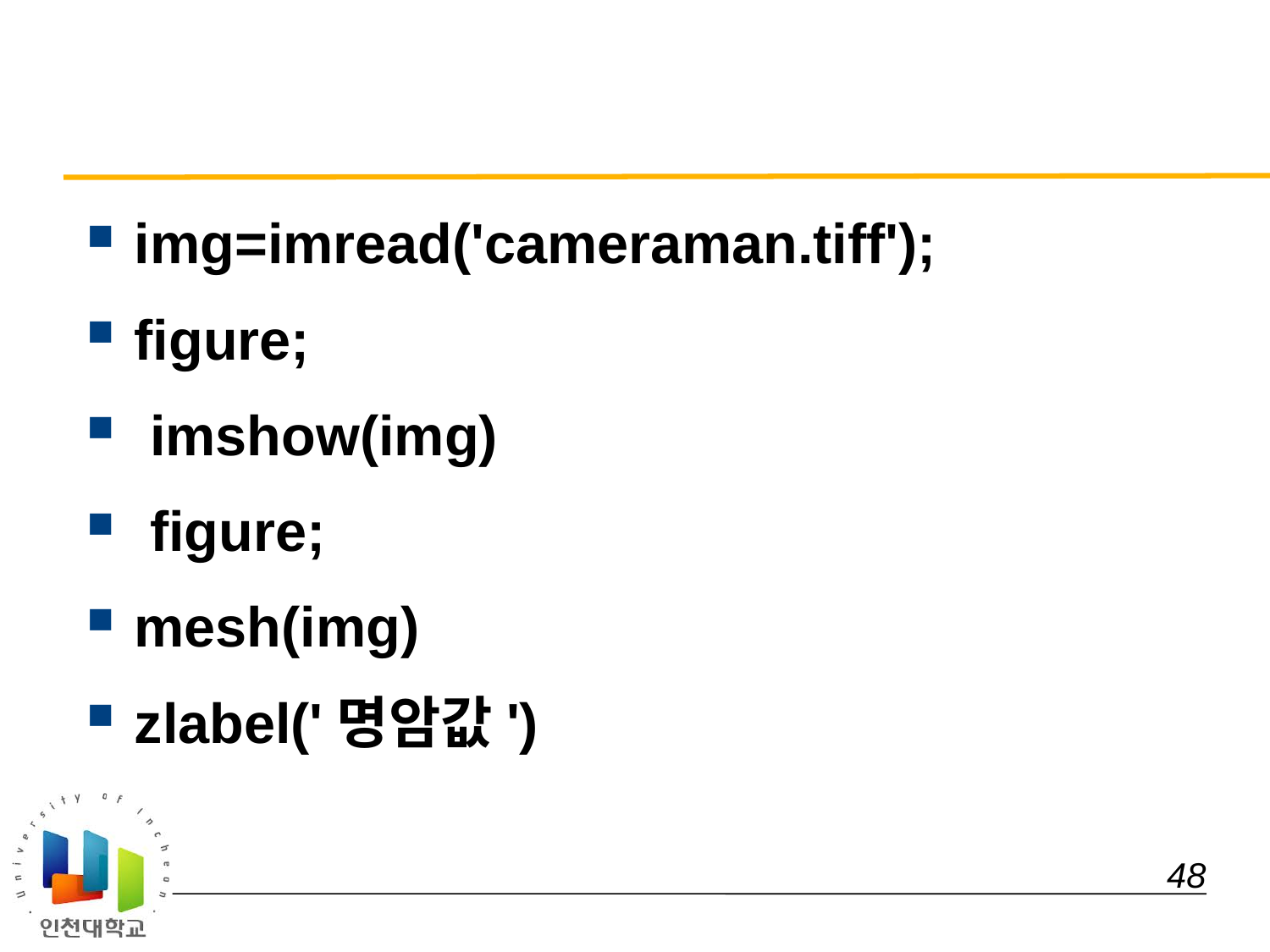

#
img=imread('cameraman.tiff');
figure;
 imshow(img)
 figure;
mesh(img)
zlabel('명암값')
 48